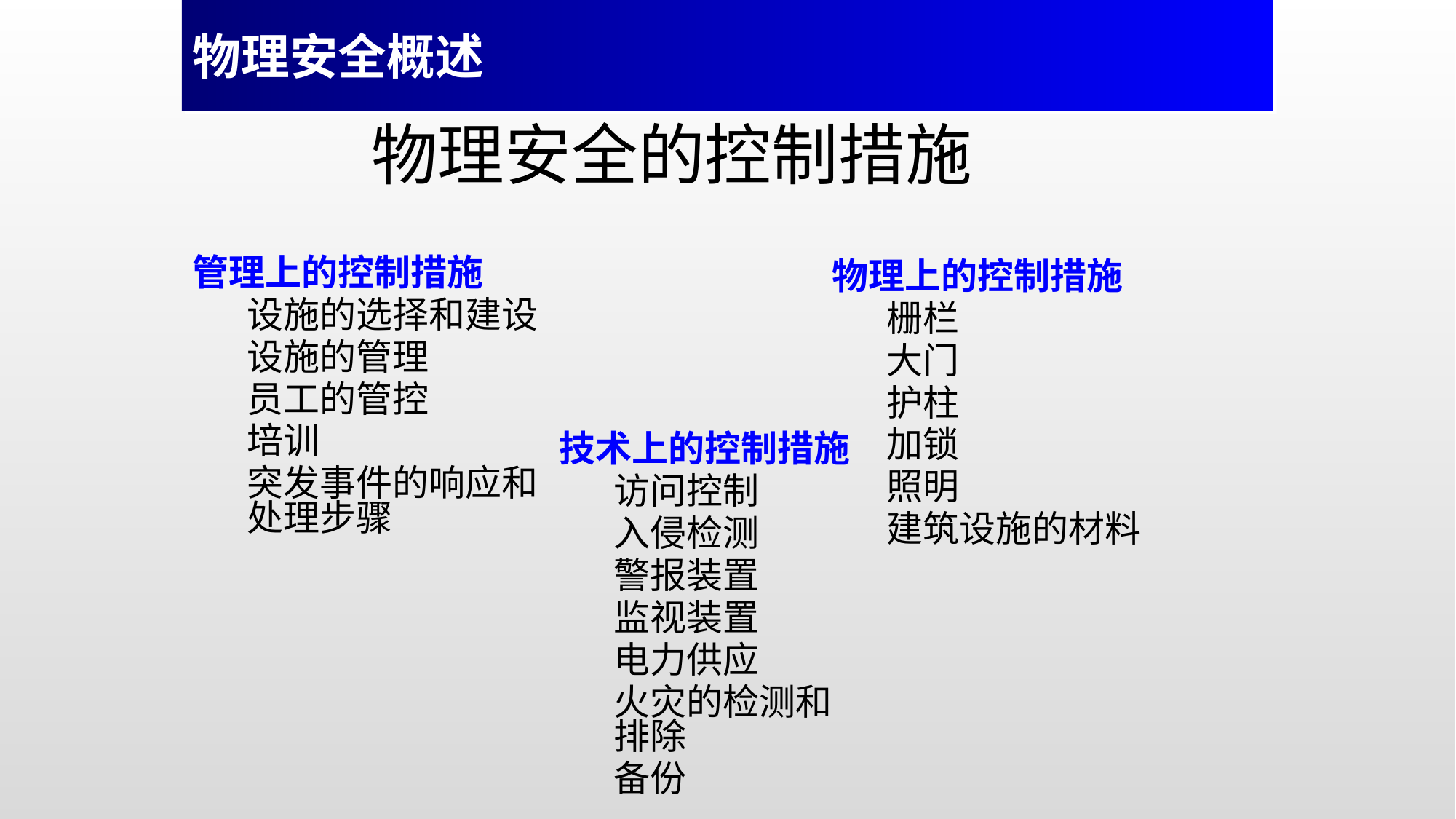

物理安全概述
物理安全的控制措施
管理上的控制措施
设施的选择和建设
设施的管理
员工的管控
培训
突发事件的响应和处理步骤
物理上的控制措施
栅栏
大门
护柱
加锁
照明
建筑设施的材料
技术上的控制措施
访问控制
入侵检测
警报装置
监视装置
电力供应
火灾的检测和排除
备份